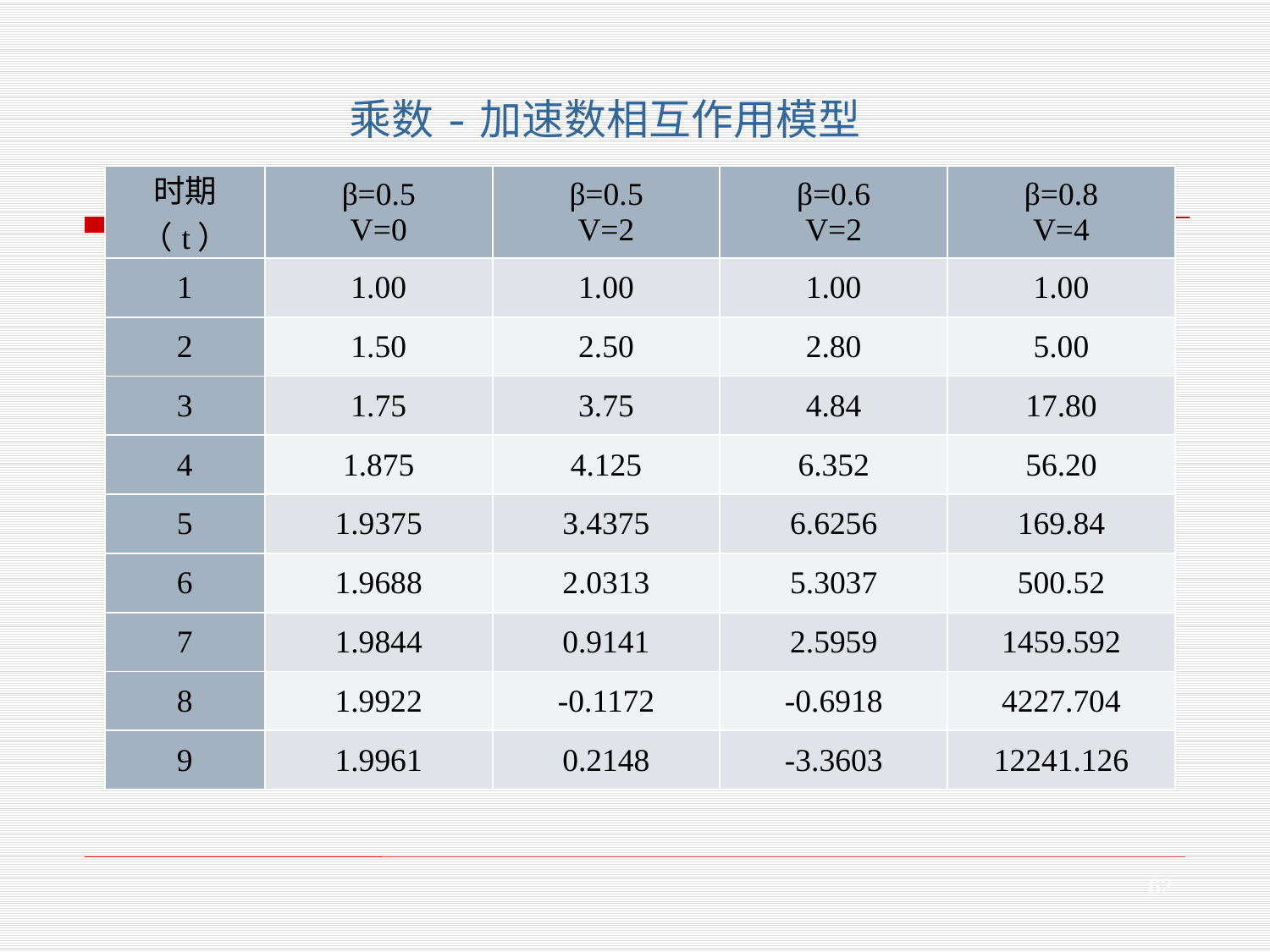

乘数-加速数相互作用模型
| 时期 （t） | β=0.5 V=0 | β=0.5 V=2 | β=0.6 V=2 | β=0.8 V=4 |
| --- | --- | --- | --- | --- |
| 1 | 1.00 | 1.00 | 1.00 | 1.00 |
| 2 | 1.50 | 2.50 | 2.80 | 5.00 |
| 3 | 1.75 | 3.75 | 4.84 | 17.80 |
| 4 | 1.875 | 4.125 | 6.352 | 56.20 |
| 5 | 1.9375 | 3.4375 | 6.6256 | 169.84 |
| 6 | 1.9688 | 2.0313 | 5.3037 | 500.52 |
| 7 | 1.9844 | 0.9141 | 2.5959 | 1459.592 |
| 8 | 1.9922 | -0.1172 | -0.6918 | 4227.704 |
| 9 | 1.9961 | 0.2148 | -3.3603 | 12241.126 |
62